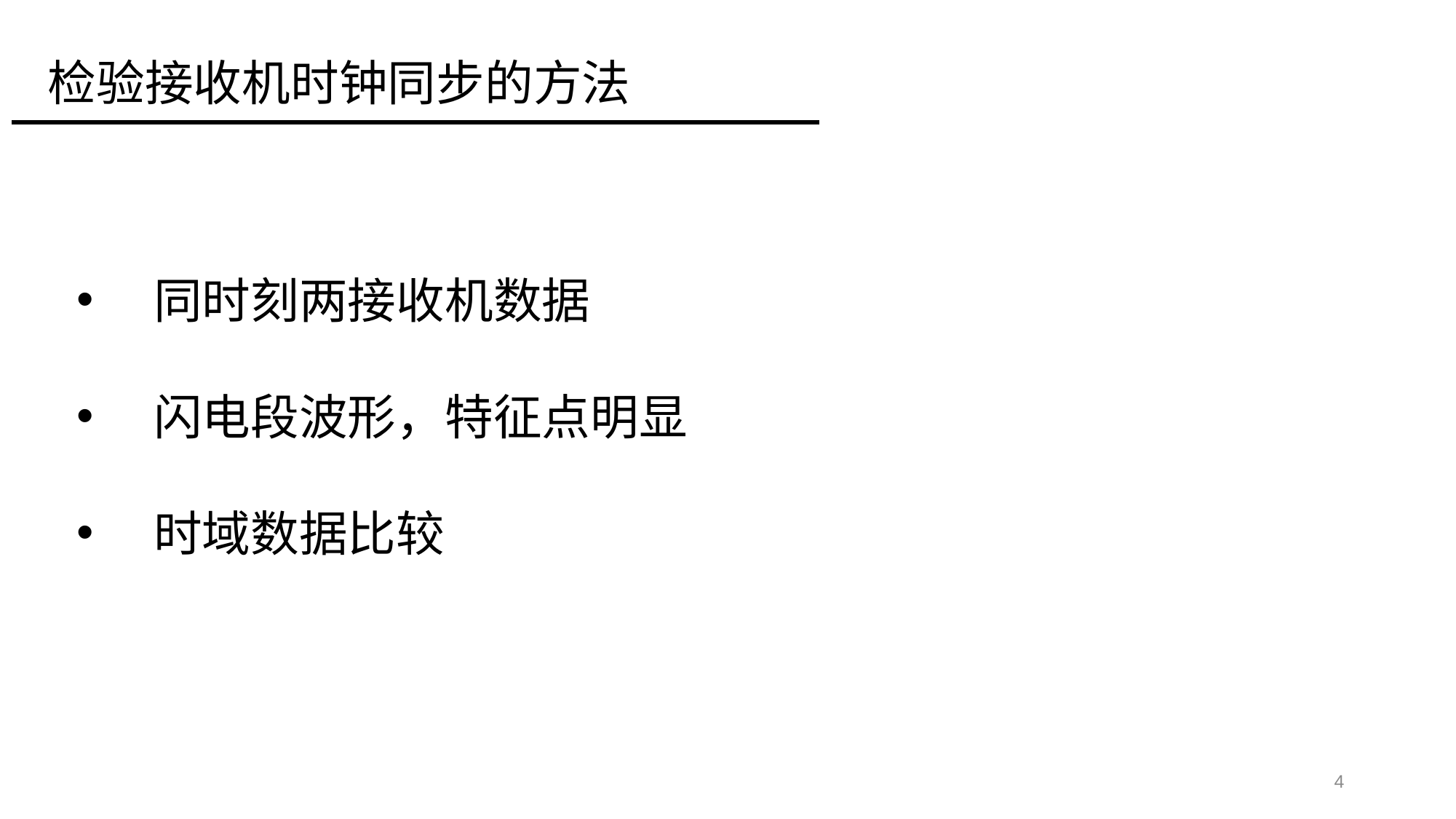

# 检验接收机时钟同步的方法

 同时刻两接收机数据

 闪电段波形，特征点明显

 时域数据比较
4